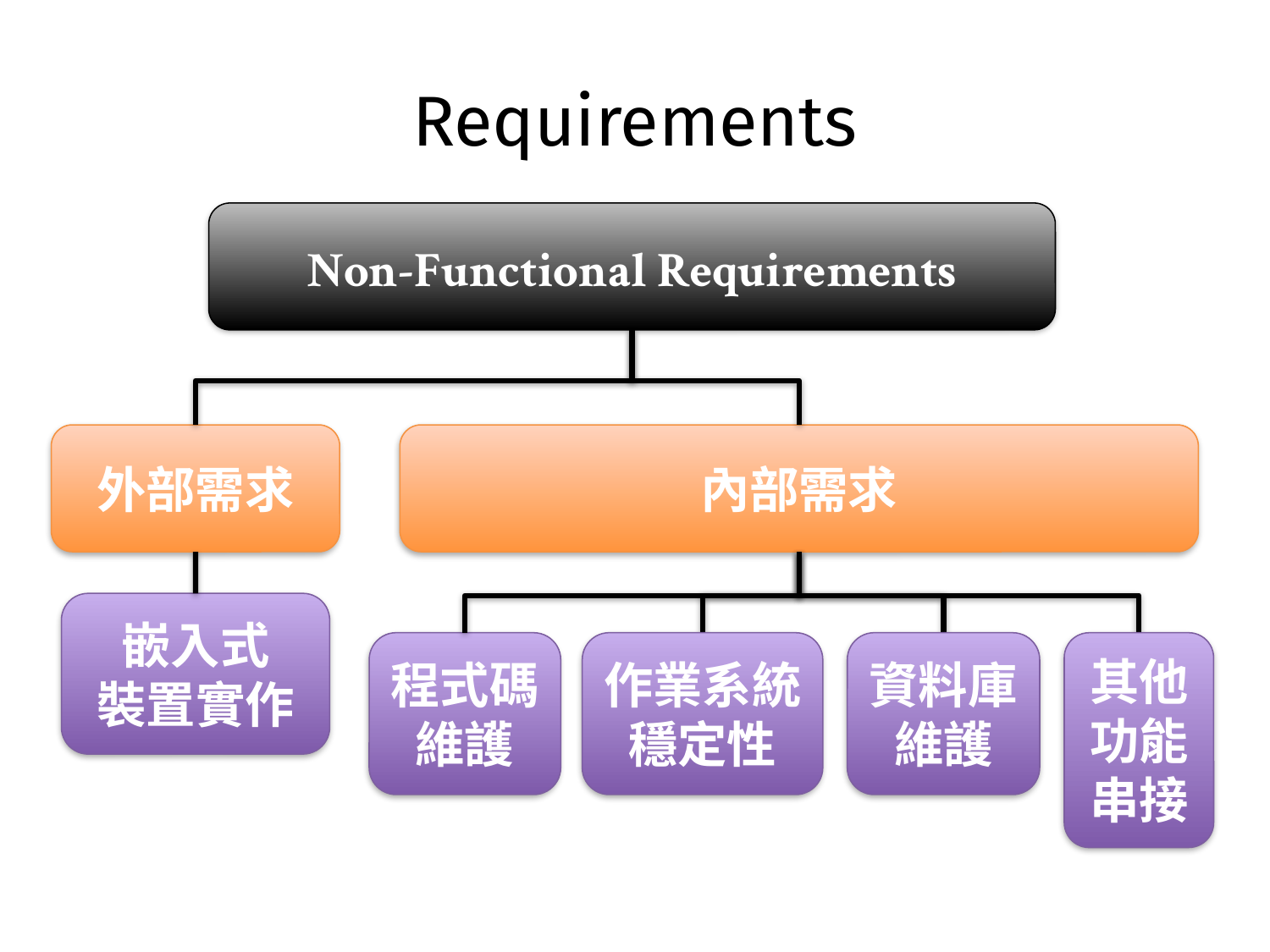

# Requirements
Non-Functional Requirements
外部需求
內部需求
嵌入式
裝置實作
其他功能串接
程式碼維護
作業系統穩定性
資料庫維護